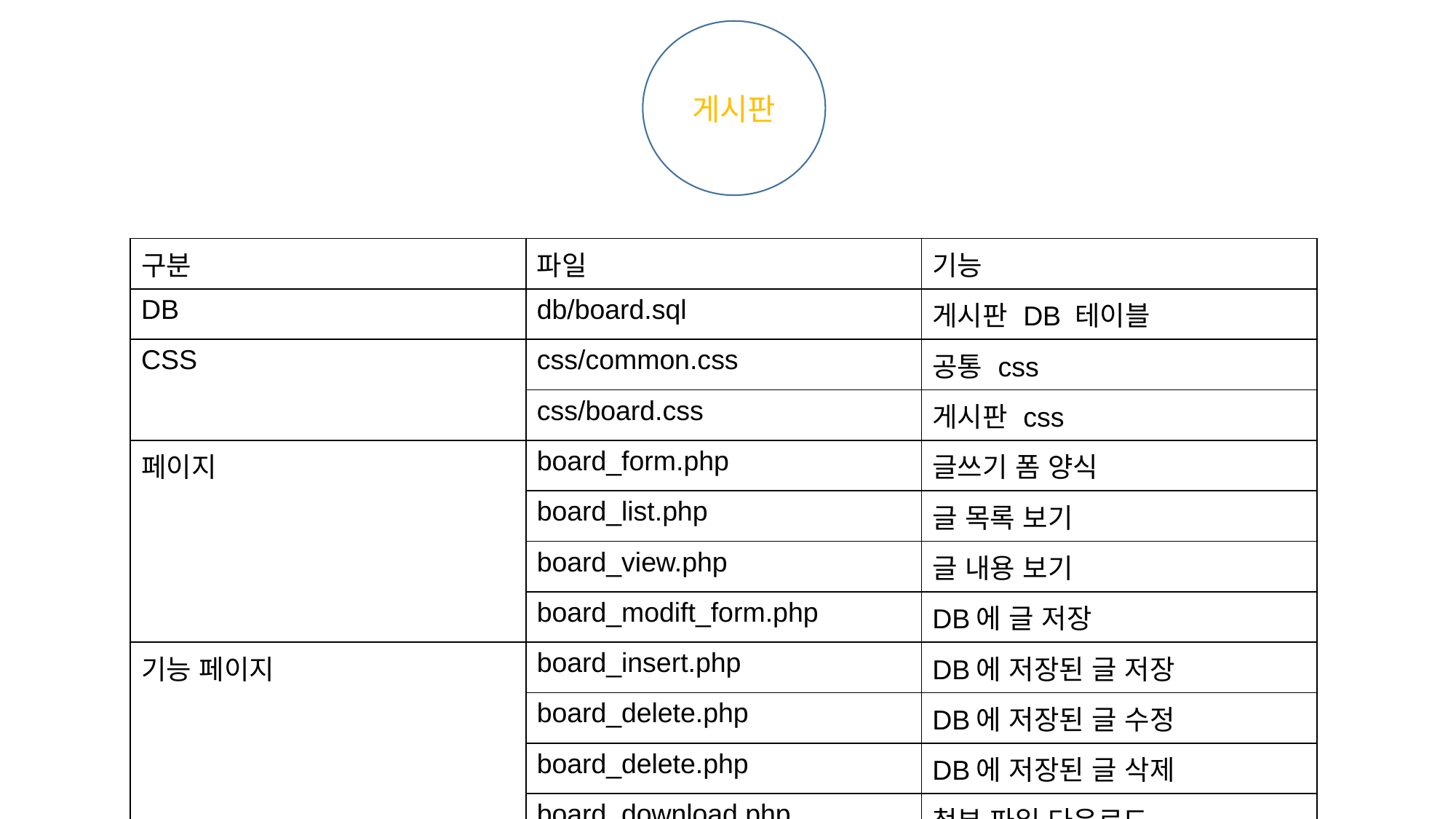

게시판
| 구분 | 파일 | 기능 |
| --- | --- | --- |
| DB | db/board.sql | 게시판 DB 테이블 |
| CSS | css/common.css | 공통 css |
|  | css/board.css | 게시판 css |
| 페이지 | board\_form.php | 글쓰기 폼 양식 |
|  | board\_list.php | 글 목록 보기 |
|  | board\_view.php | 글 내용 보기 |
|  | board\_modift\_form.php | DB에 글 저장 |
| 기능 페이지 | board\_insert.php | DB에 저장된 글 저장 |
|  | board\_delete.php | DB에 저장된 글 수정 |
|  | board\_delete.php | DB에 저장된 글 삭제 |
|  | board\_download.php | 첨부 파일 다운로드 |